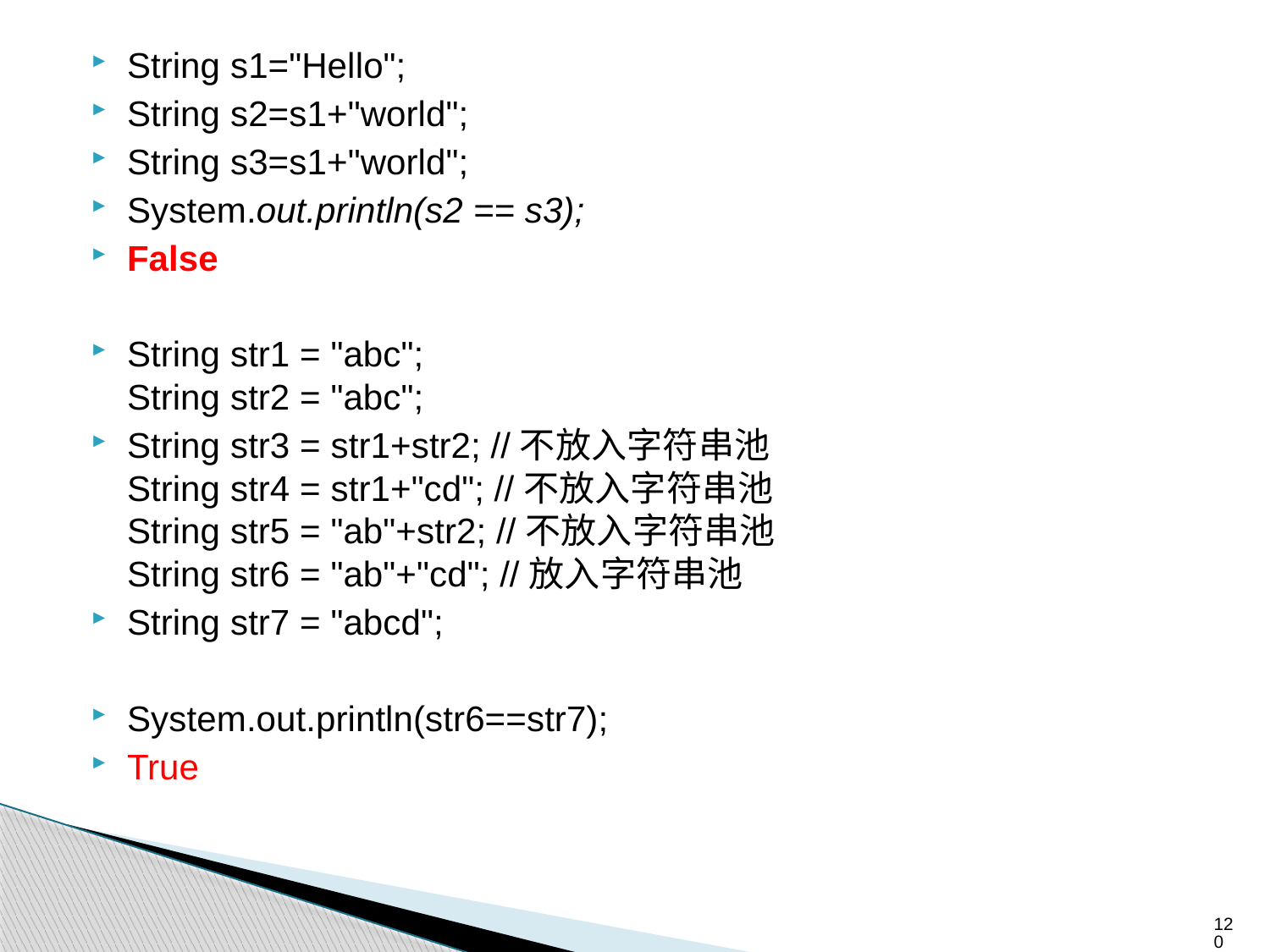

String s1="Hello";
String s2=s1+"world";
String s3=s1+"world";
System.out.println(s2 == s3);
False

String str1 = "abc";
String str2 = "abc";
String str3 = str1+str2; //不放入字符串池
String str4 = str1+"cd"; //不放入字符串池
String str5 = "ab"+str2; //不放入字符串池
String str6 = "ab"+"cd"; //放入字符串池
String str7 = "abcd";

System.out.println(str6==str7);
True

120